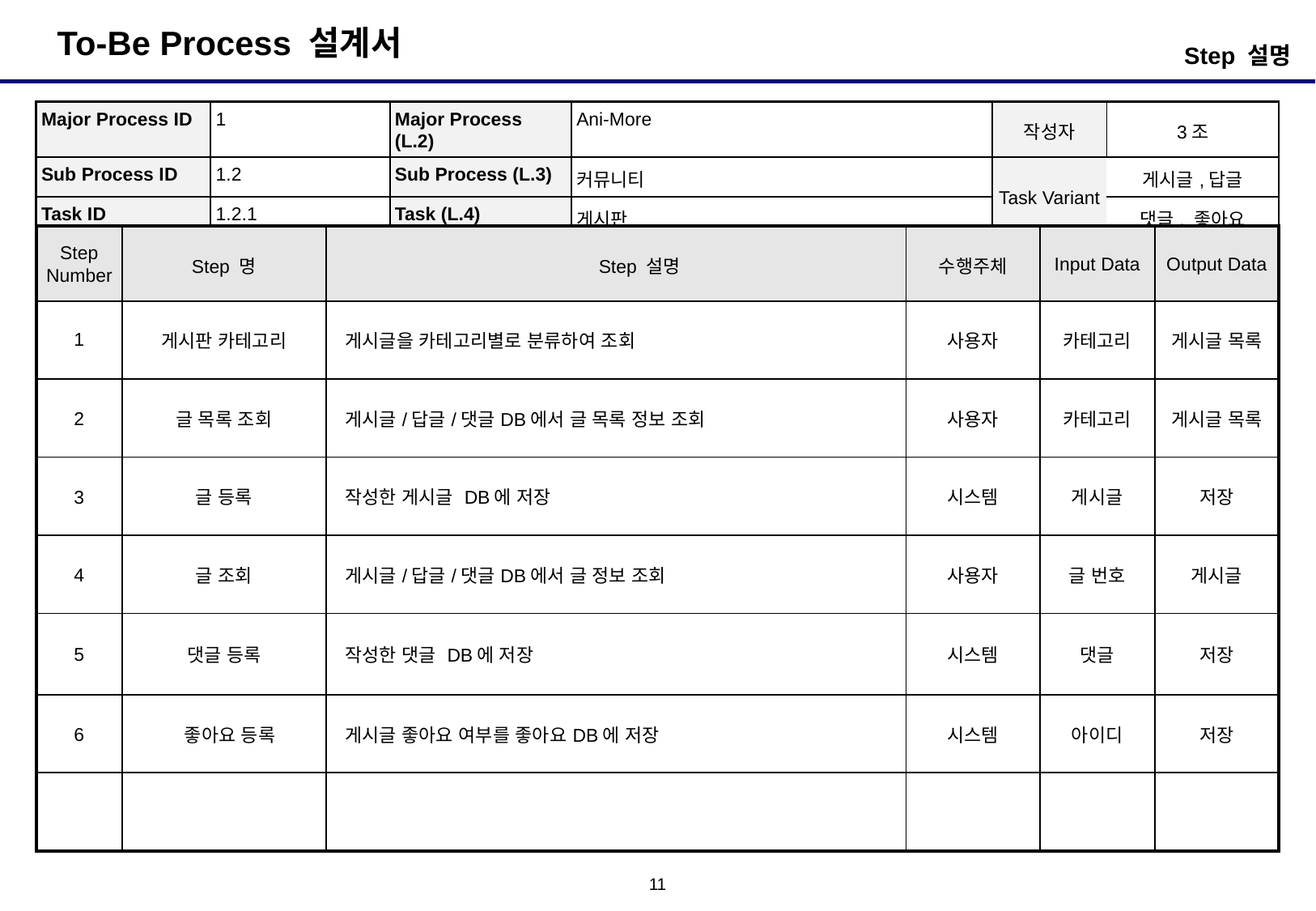

Step 설명
| Major Process ID | 1 | Major Process (L.2) | Ani-More | 작성자 | 3조 |
| --- | --- | --- | --- | --- | --- |
| Sub Process ID | 1.2 | Sub Process (L.3) | 커뮤니티 | Task Variant | 게시글,답글 |
| Task ID | 1.2.1 | Task (L.4) | 게시판 |  | 댓글, 좋아요 |
| Step Number | Step 명 | Step 설명 | 수행주체 | Input Data | Output Data |
| --- | --- | --- | --- | --- | --- |
| 1 | 게시판 카테고리 | 게시글을 카테고리별로 분류하여 조회 | 사용자 | 카테고리 | 게시글 목록 |
| 2 | 글 목록 조회 | 게시글/답글/댓글DB에서 글 목록 정보 조회 | 사용자 | 카테고리 | 게시글 목록 |
| 3 | 글 등록 | 작성한 게시글 DB에 저장 | 시스템 | 게시글 | 저장 |
| 4 | 글 조회 | 게시글/답글/댓글DB에서 글 정보 조회 | 사용자 | 글 번호 | 게시글 |
| 5 | 댓글 등록 | 작성한 댓글 DB에 저장 | 시스템 | 댓글 | 저장 |
| 6 | 좋아요 등록 | 게시글 좋아요 여부를 좋아요DB에 저장 | 시스템 | 아이디 | 저장 |
|  |  |  |  |  |  |